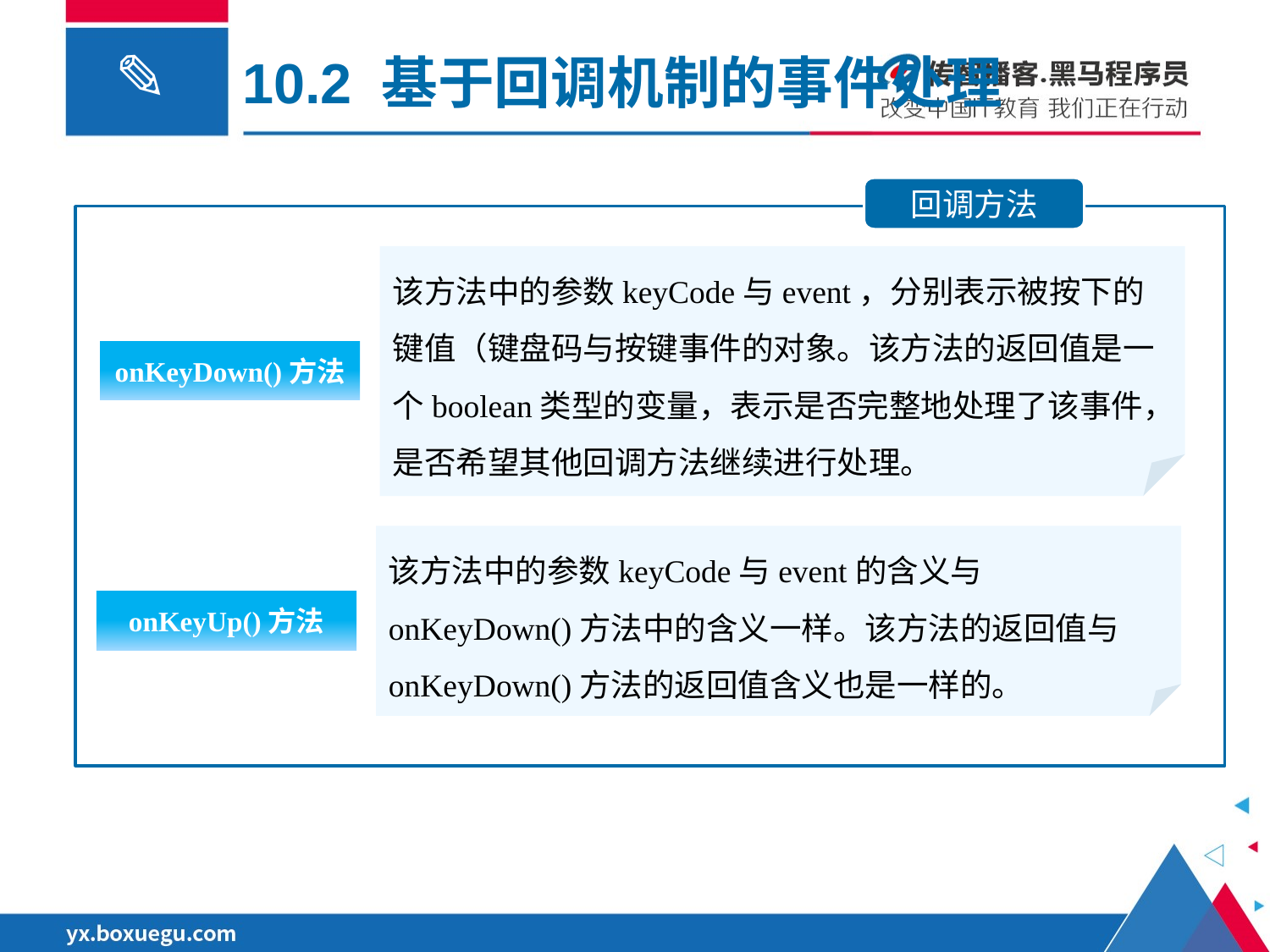

10.2 基于回调机制的事件处理
回调方法

该方法中的参数keyCode与event，分别表示被按下的键值（键盘码与按键事件的对象。该方法的返回值是一个boolean类型的变量，表示是否完整地处理了该事件，是否希望其他回调方法继续进行处理。

onKeyDown()方法

该方法中的参数keyCode与event的含义与onKeyDown()方法中的含义一样。该方法的返回值与onKeyDown()方法的返回值含义也是一样的。

onKeyUp()方法